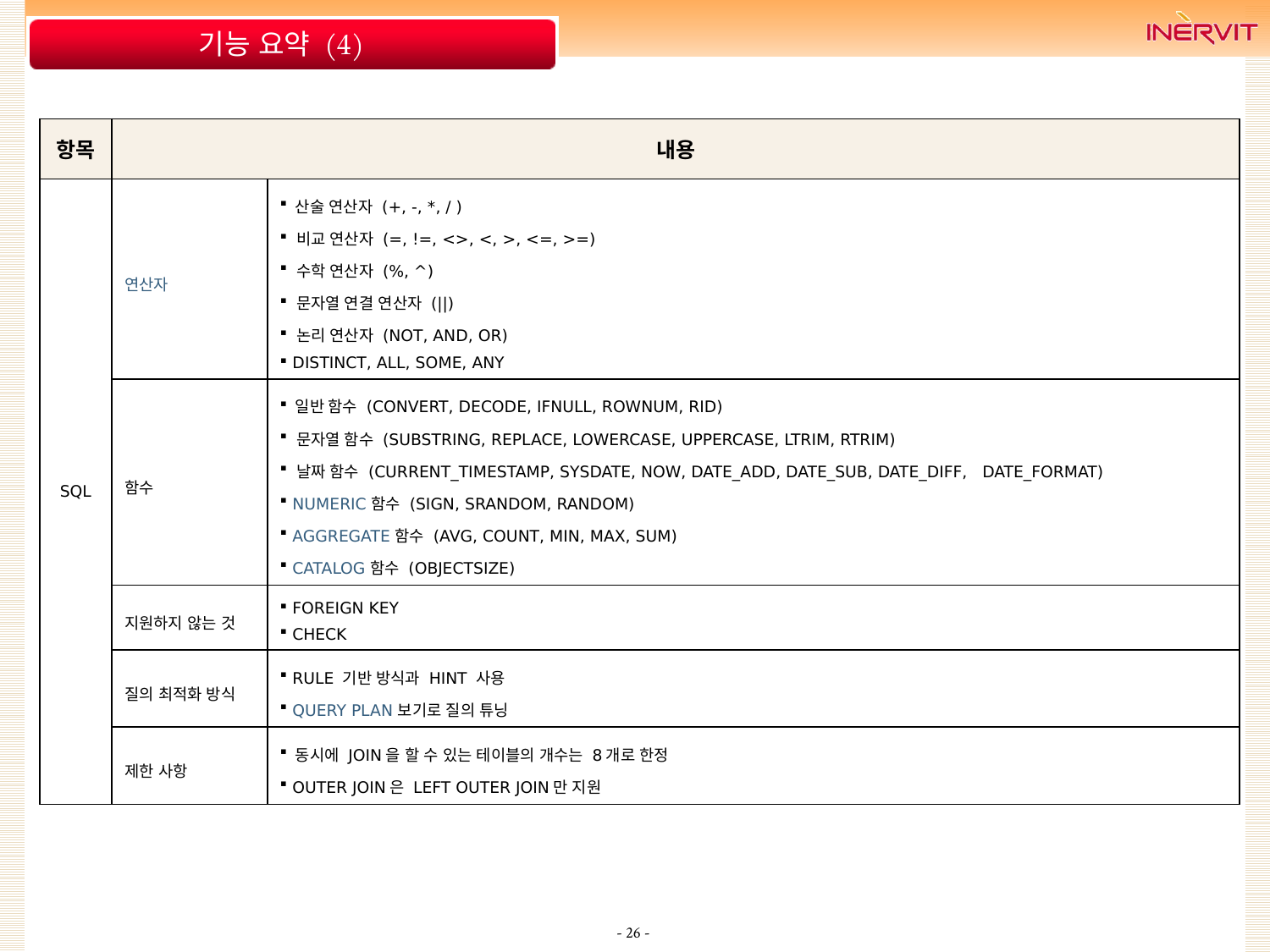

# 기능 요약 (4)
| 항목 | 내용 |  |
| --- | --- | --- |
| SQL | 연산자 | 산술 연산자 (+, -, \*, / ) 비교 연산자 (=, !=, <>, <, >, <=, >=) 수학 연산자 (%, ^) 문자열 연결 연산자 (||) 논리 연산자 (NOT, AND, OR) DISTINCT, ALL, SOME, ANY |
|  | 함수 | 일반 함수 (CONVERT, DECODE, IFNULL, ROWNUM, RID) 문자열 함수 (SUBSTRING, REPLACE, LOWERCASE, UPPERCASE, LTRIM, RTRIM) 날짜 함수 (CURRENT\_TIMESTAMP, SYSDATE, NOW, DATE\_ADD, DATE\_SUB, DATE\_DIFF, DATE\_FORMAT) NUMERIC 함수 (SIGN, SRANDOM, RANDOM) AGGREGATE 함수 (AVG, COUNT, MIN, MAX, SUM) CATALOG 함수 (OBJECTSIZE) |
|  | 지원하지 않는 것 | FOREIGN KEY CHECK |
|  | 질의 최적화 방식 | RULE 기반 방식과 HINT 사용 QUERY PLAN 보기로 질의 튜닝 |
|  | 제한 사항 | 동시에 JOIN을 할 수 있는 테이블의 개수는 8개로 한정 OUTER JOIN은 LEFT OUTER JOIN만 지원 |
- 26 -